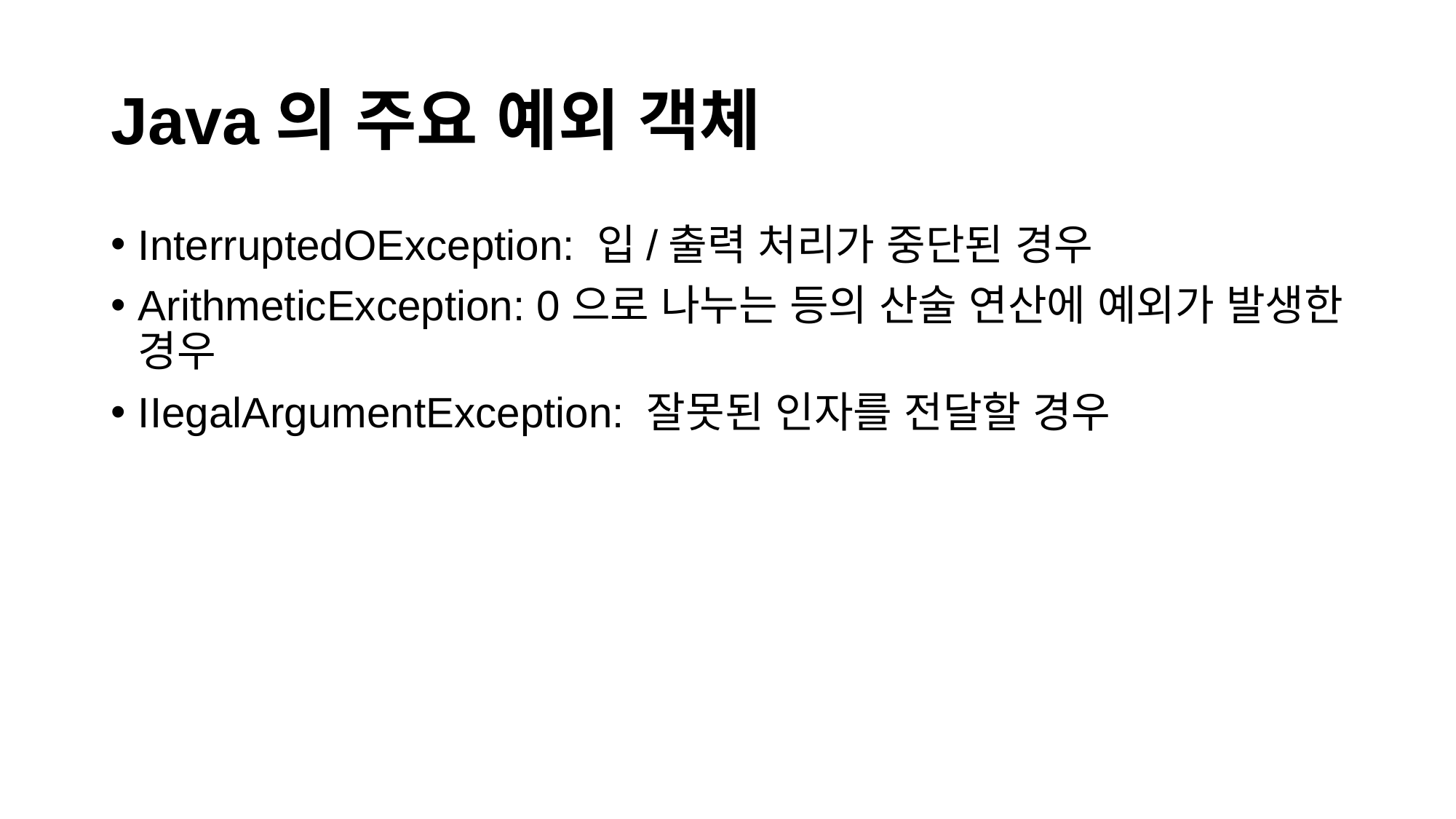

# Java의 주요 예외 객체
InterruptedOException: 입/출력 처리가 중단된 경우
ArithmeticException: 0으로 나누는 등의 산술 연산에 예외가 발생한 경우
IIegalArgumentException: 잘못된 인자를 전달할 경우